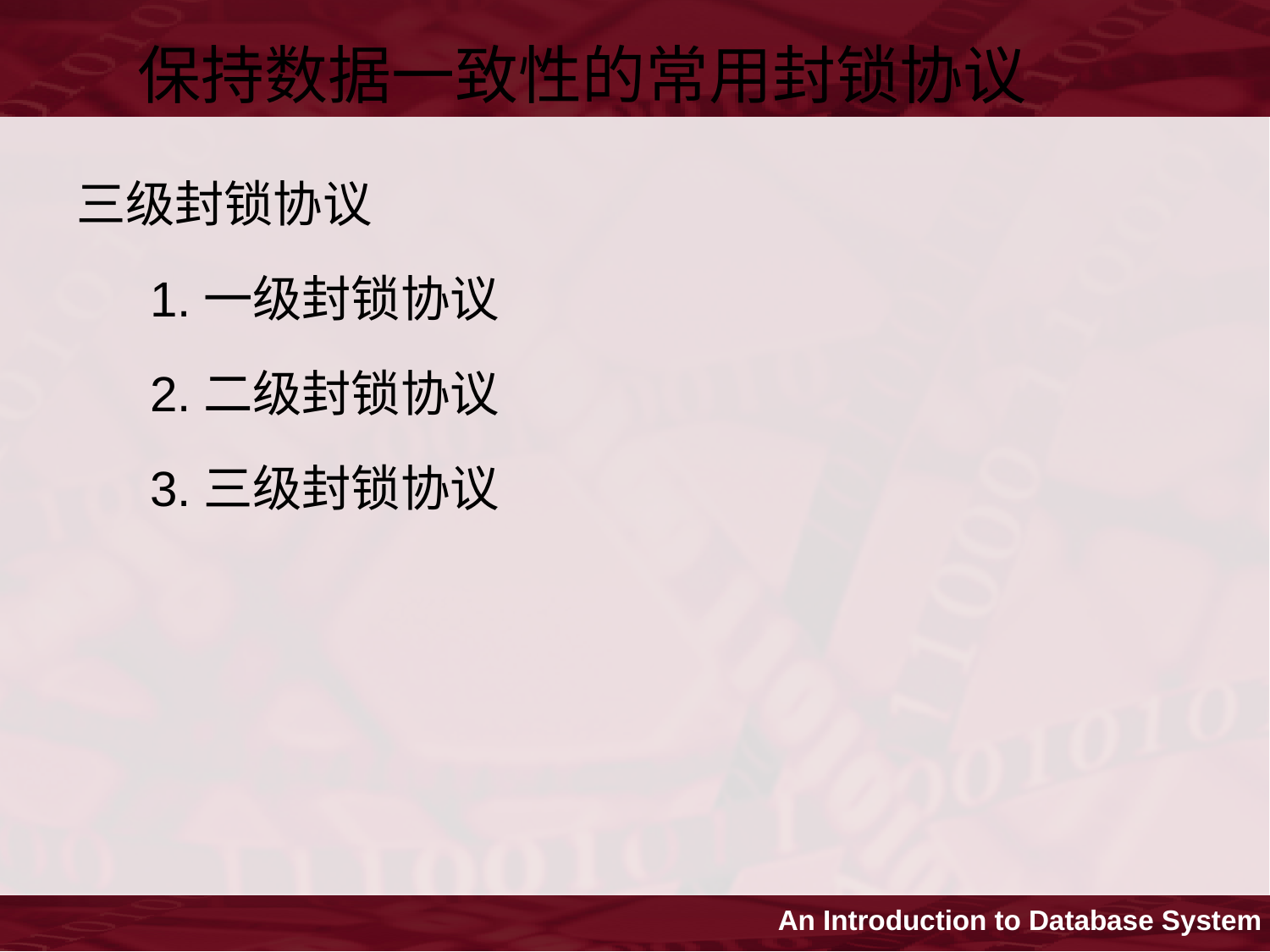

保持数据一致性的常用封锁协议
三级封锁协议
1.一级封锁协议
2.二级封锁协议
3.三级封锁协议